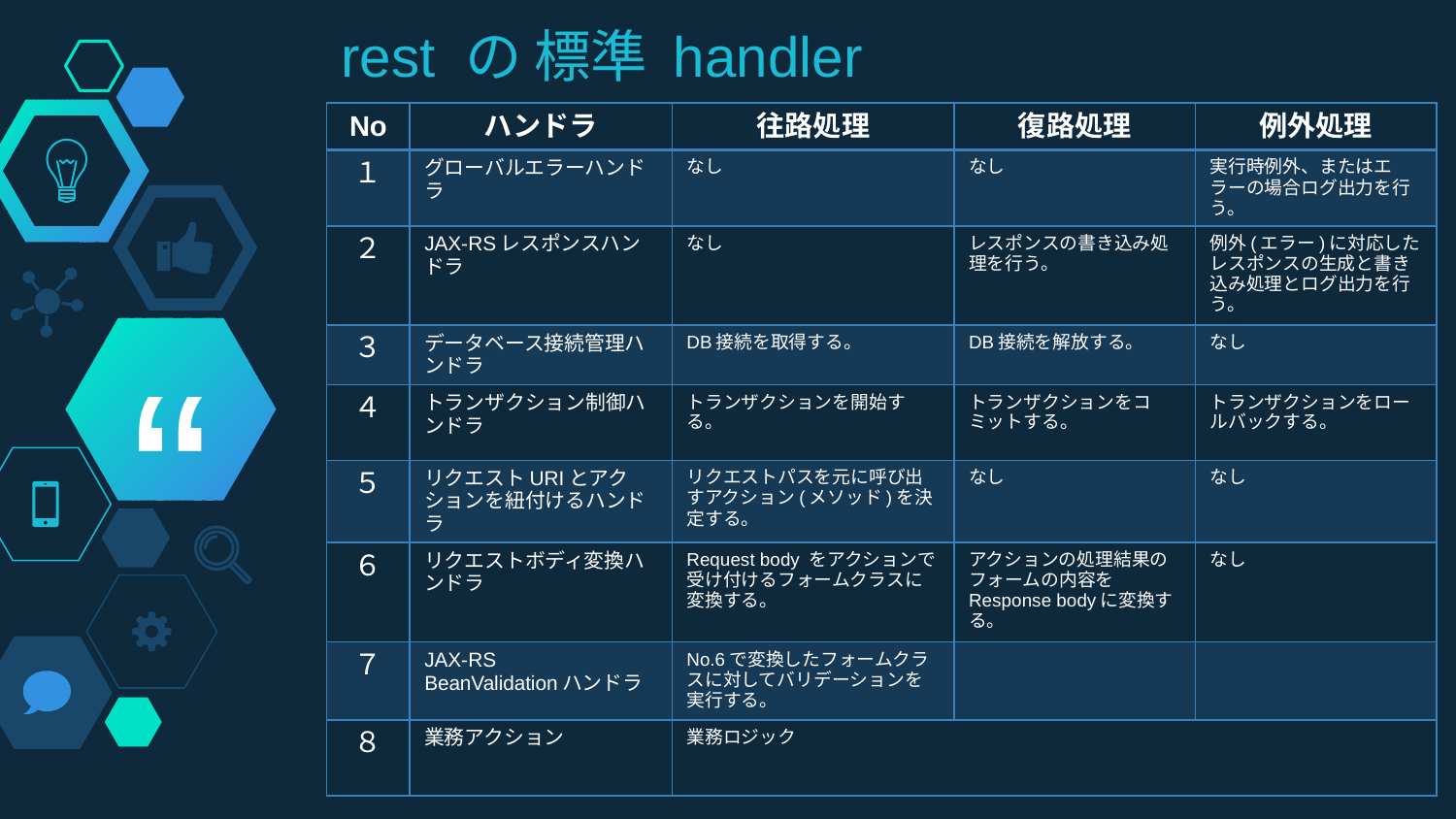

rest の 標準 handler

| No | ハンドラ | 往路処理 | 復路処理 | 例外処理 |
| --- | --- | --- | --- | --- |
| １ | グローバルエラーハンドラ | なし | なし | 実行時例外、またはエラーの場合ログ出力を行う。 |
| ２ | JAX-RSレスポンスハンドラ | なし | レスポンスの書き込み処理を行う。 | 例外(エラー)に対応したレスポンスの生成と書き込み処理とログ出力を行う。 |
| ３ | データベース接続管理ハンドラ | DB接続を取得する。 | DB接続を解放する。 | なし |
| ４ | トランザクション制御ハンドラ | トランザクションを開始する。 | トランザクションをコミットする。 | トランザクションをロールバックする。 |
| ５ | リクエストURIとアクションを紐付けるハンドラ | リクエストパスを元に呼び出すアクション(メソッド)を決定する。 | なし | なし |
| ６ | リクエストボディ変換ハンドラ | Request body をアクションで受け付けるフォームクラスに変換する。 | アクションの処理結果のフォームの内容をResponse bodyに変換する。 | なし |
| ７ | JAX-RS BeanValidationハンドラ | No.6で変換したフォームクラスに対してバリデーションを実行する。 |  |  |
| ８ | 業務アクション | 業務ロジック |  |  |